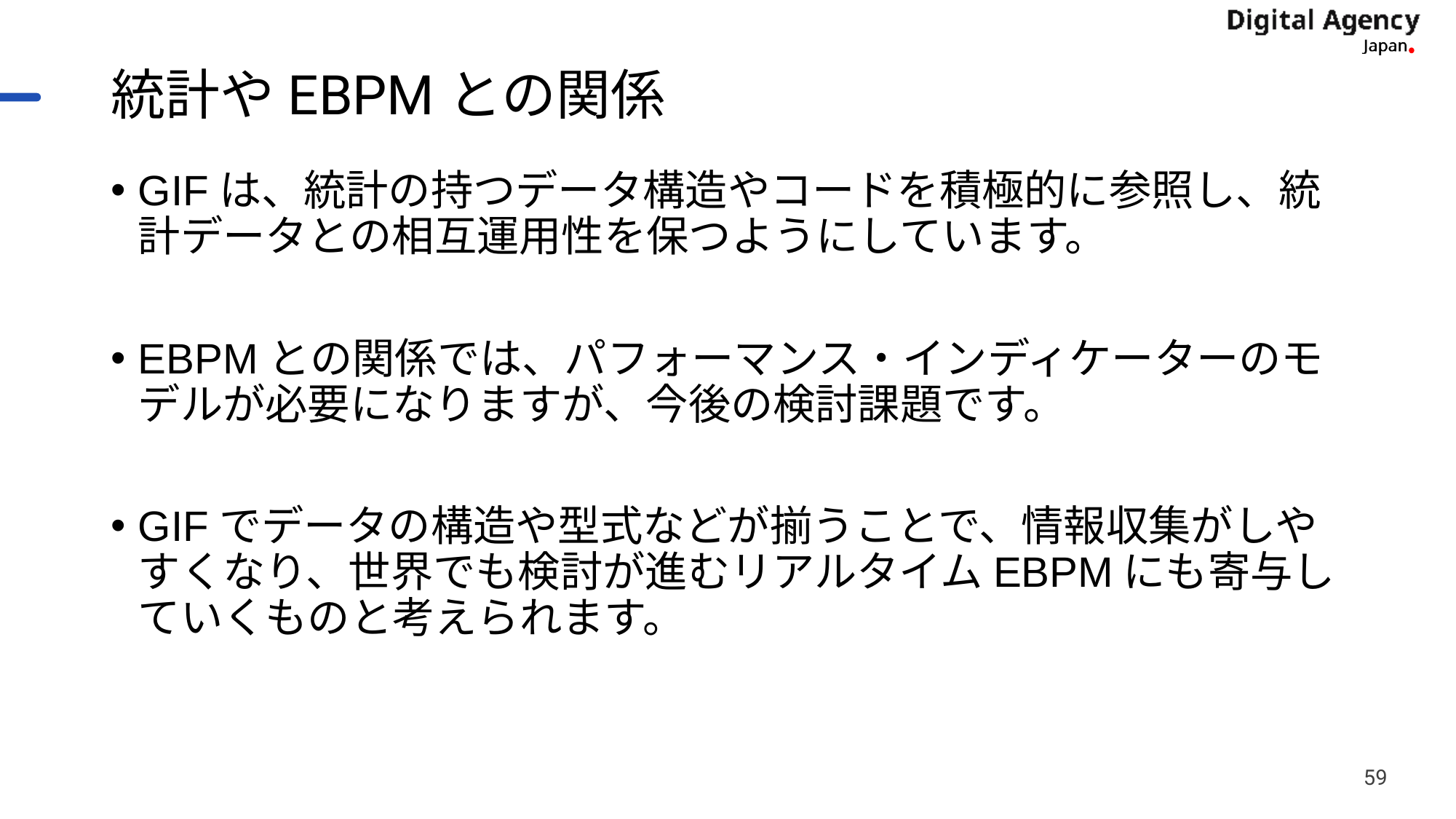

# 統計やEBPMとの関係
GIFは、統計の持つデータ構造やコードを積極的に参照し、統計データとの相互運用性を保つようにしています。

EBPMとの関係では、パフォーマンス・インディケーターのモデルが必要になりますが、今後の検討課題です。

GIFでデータの構造や型式などが揃うことで、情報収集がしやすくなり、世界でも検討が進むリアルタイムEBPMにも寄与していくものと考えられます。
59